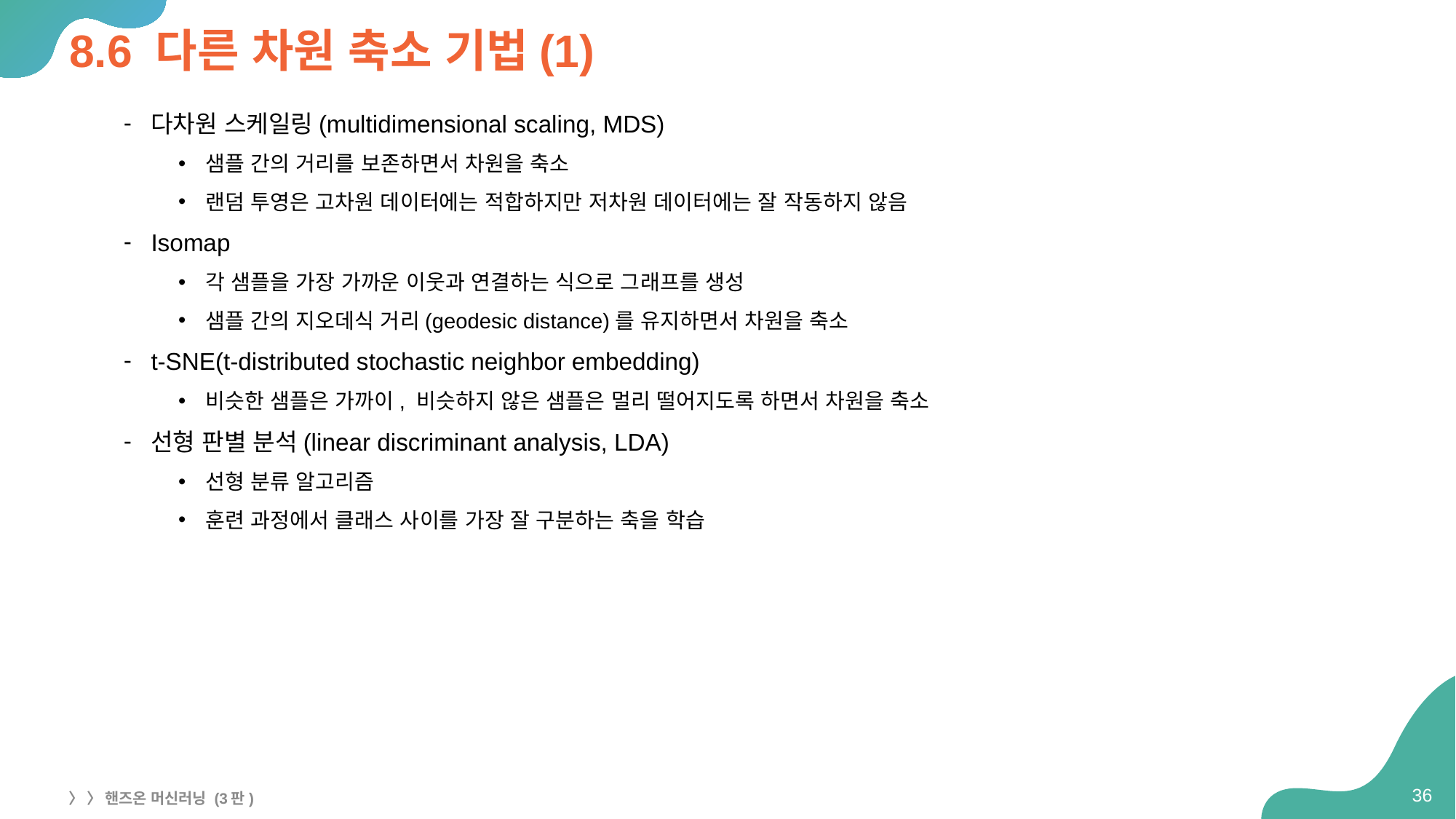

# 8.6 다른 차원 축소 기법(1)
다차원 스케일링(multidimensional scaling, MDS)
샘플 간의 거리를 보존하면서 차원을 축소
랜덤 투영은 고차원 데이터에는 적합하지만 저차원 데이터에는 잘 작동하지 않음
Isomap
각 샘플을 가장 가까운 이웃과 연결하는 식으로 그래프를 생성
샘플 간의 지오데식 거리(geodesic distance)를 유지하면서 차원을 축소
t-SNE(t-distributed stochastic neighbor embedding)
비슷한 샘플은 가까이, 비슷하지 않은 샘플은 멀리 떨어지도록 하면서 차원을 축소
선형 판별 분석(linear discriminant analysis, LDA)
선형 분류 알고리즘
훈련 과정에서 클래스 사이를 가장 잘 구분하는 축을 학습
36
〉 〉 핸즈온 머신러닝 (3판)